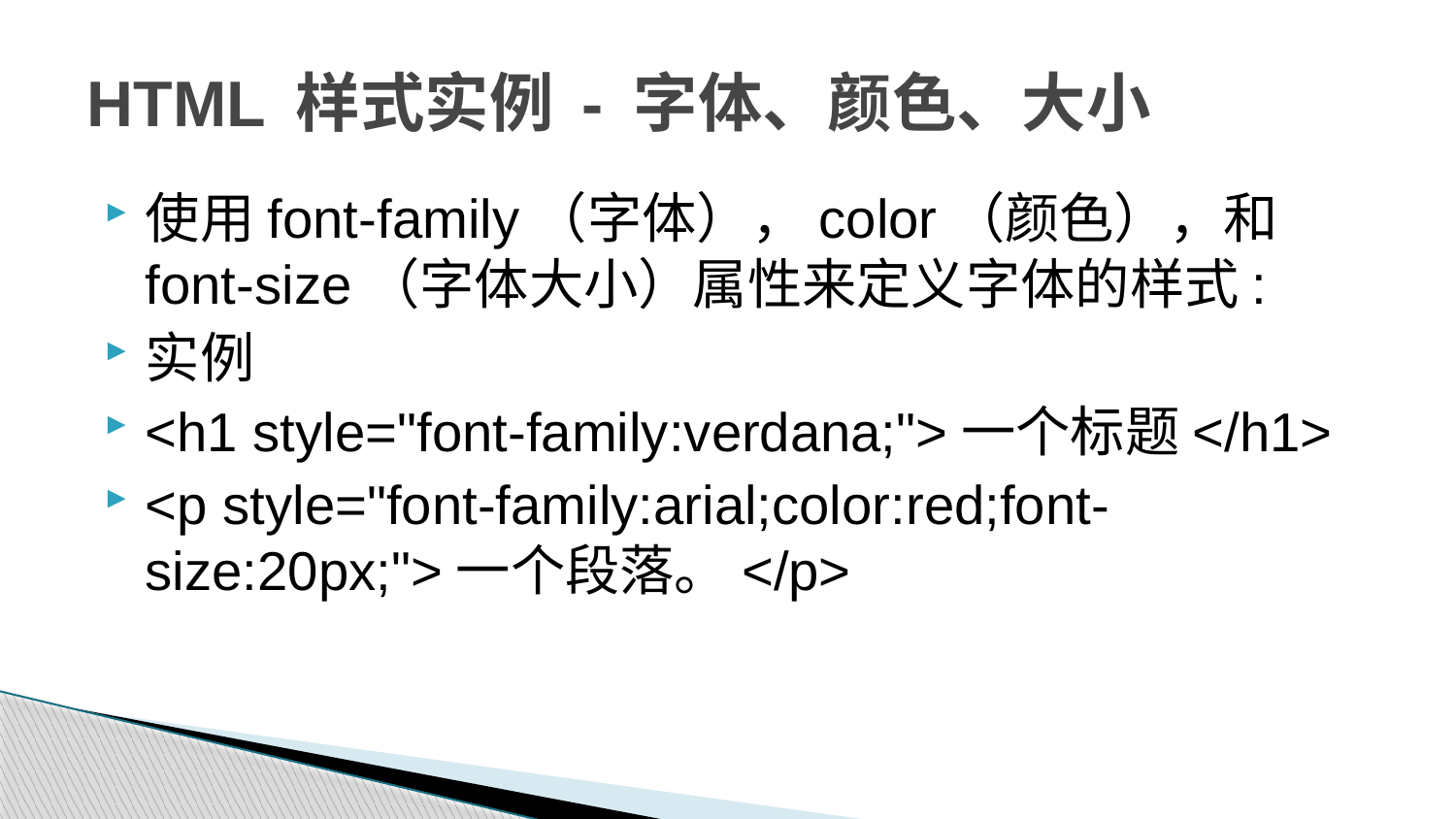

# HTML 样式实例 - 字体、颜色、大小
使用font-family（字体），color（颜色），和font-size（字体大小）属性来定义字体的样式:
实例
<h1 style="font-family:verdana;">一个标题</h1>
<p style="font-family:arial;color:red;font-size:20px;">一个段落。</p>